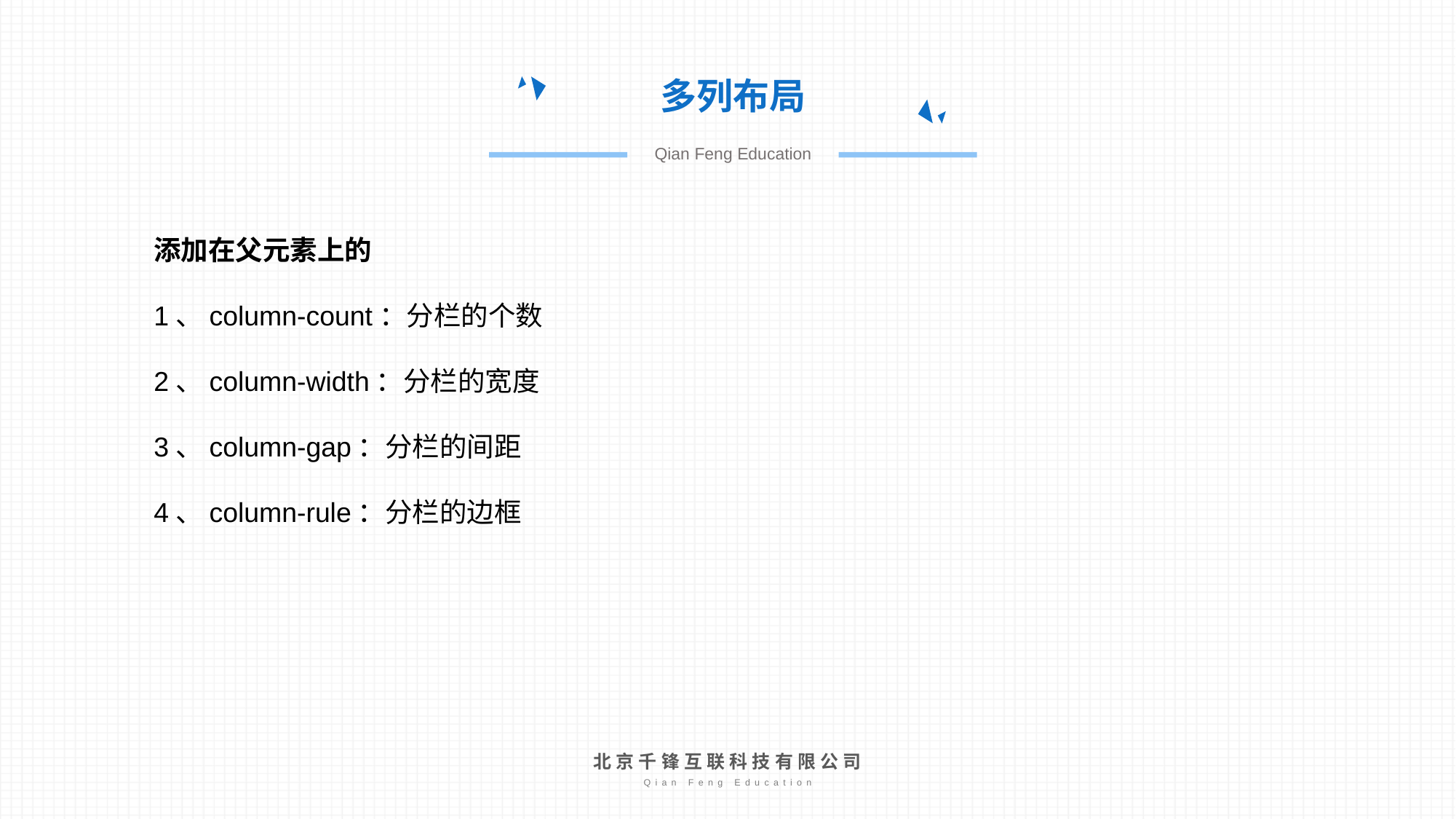

多列布局

Qian Feng Education

添加在父元素上的
1、column-count：分栏的个数
2、column-width：分栏的宽度
3、column-gap：分栏的间距
4、column-rule：分栏的边框

北京千锋互联科技有限公司
Qian Feng Education